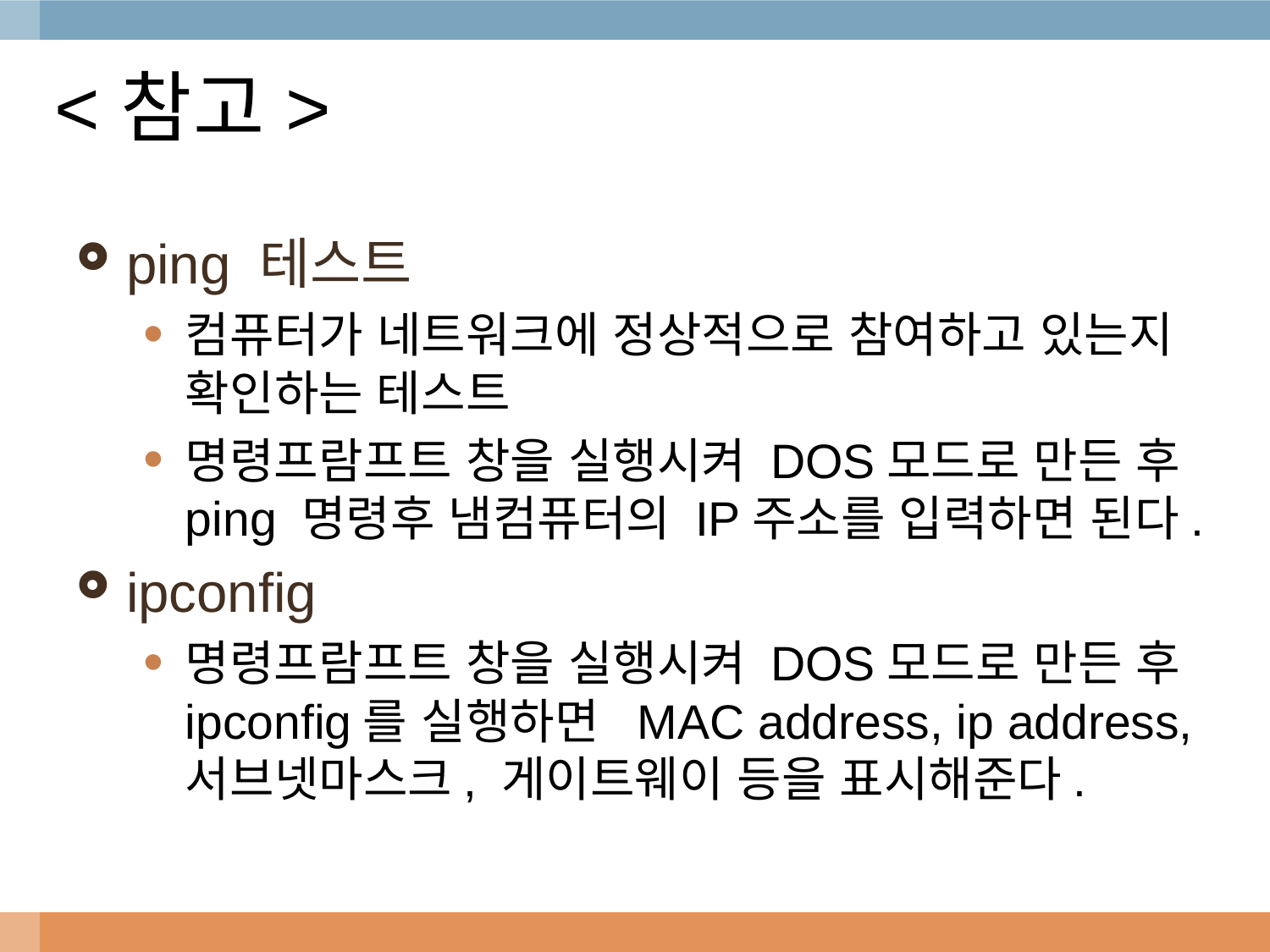

# <참고>
ping 테스트
컴퓨터가 네트워크에 정상적으로 참여하고 있는지 확인하는 테스트
명령프람프트 창을 실행시켜 DOS모드로 만든 후 ping 명령후 냄컴퓨터의 IP주소를 입력하면 된다.
ipconfig
명령프람프트 창을 실행시켜 DOS모드로 만든 후 ipconfig를 실행하면  MAC address, ip address, 서브넷마스크, 게이트웨이 등을 표시해준다.